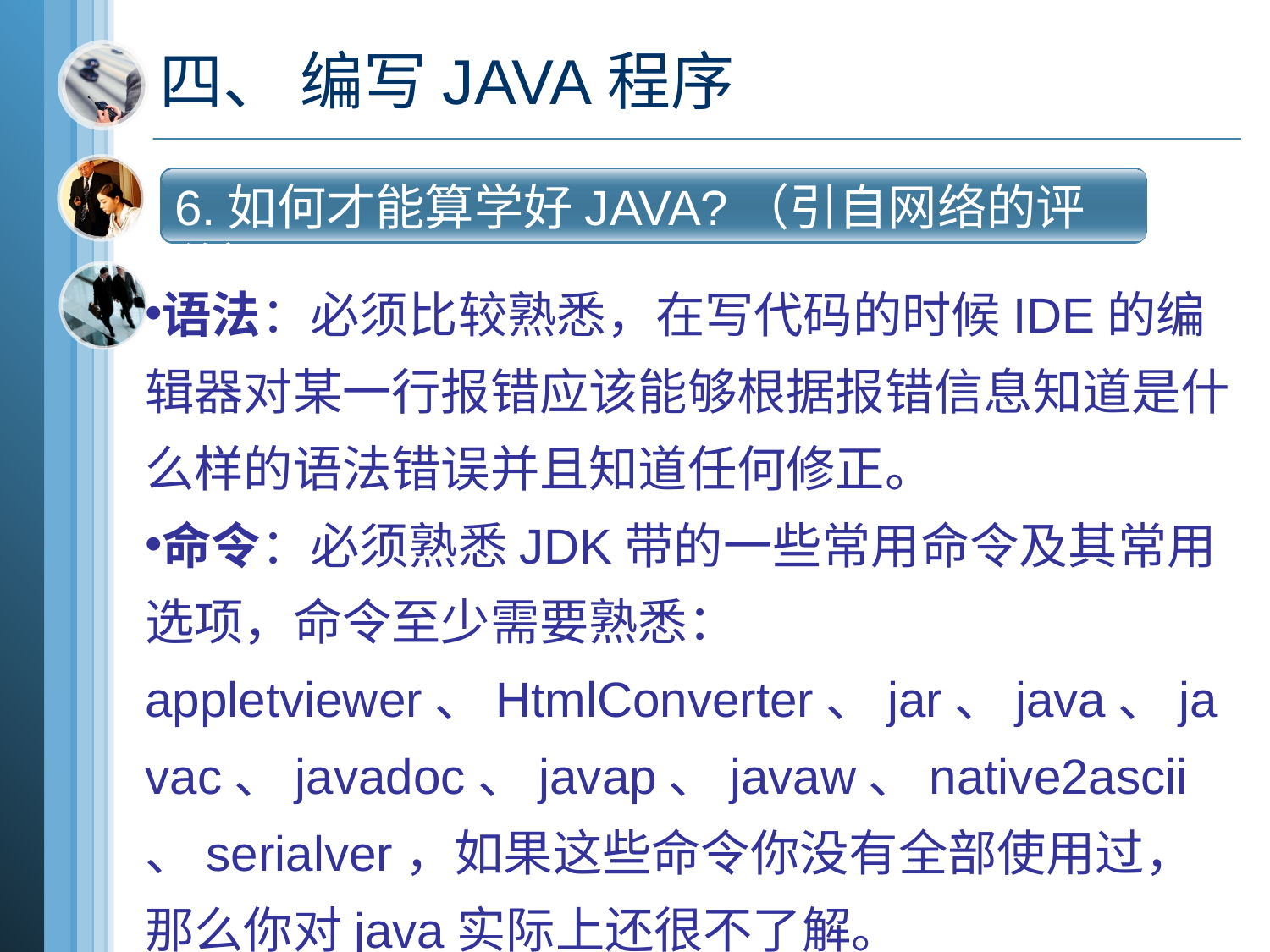

# 四、 编写JAVA程序
(1) 二进制数与十进制数的互换

6.如何才能算学好JAVA?（引自网络的评价）
语法：必须比较熟悉，在写代码的时候IDE的编辑器对某一行报错应该能够根据报错信息知道是什么样的语法错误并且知道任何修正。
命令：必须熟悉JDK带的一些常用命令及其常用选项，命令至少需要熟悉：appletviewer、HtmlConverter、jar、java、javac、javadoc、javap、javaw、native2ascii、serialver，如果这些命令你没有全部使用过，那么你对java实际上还很不了解。